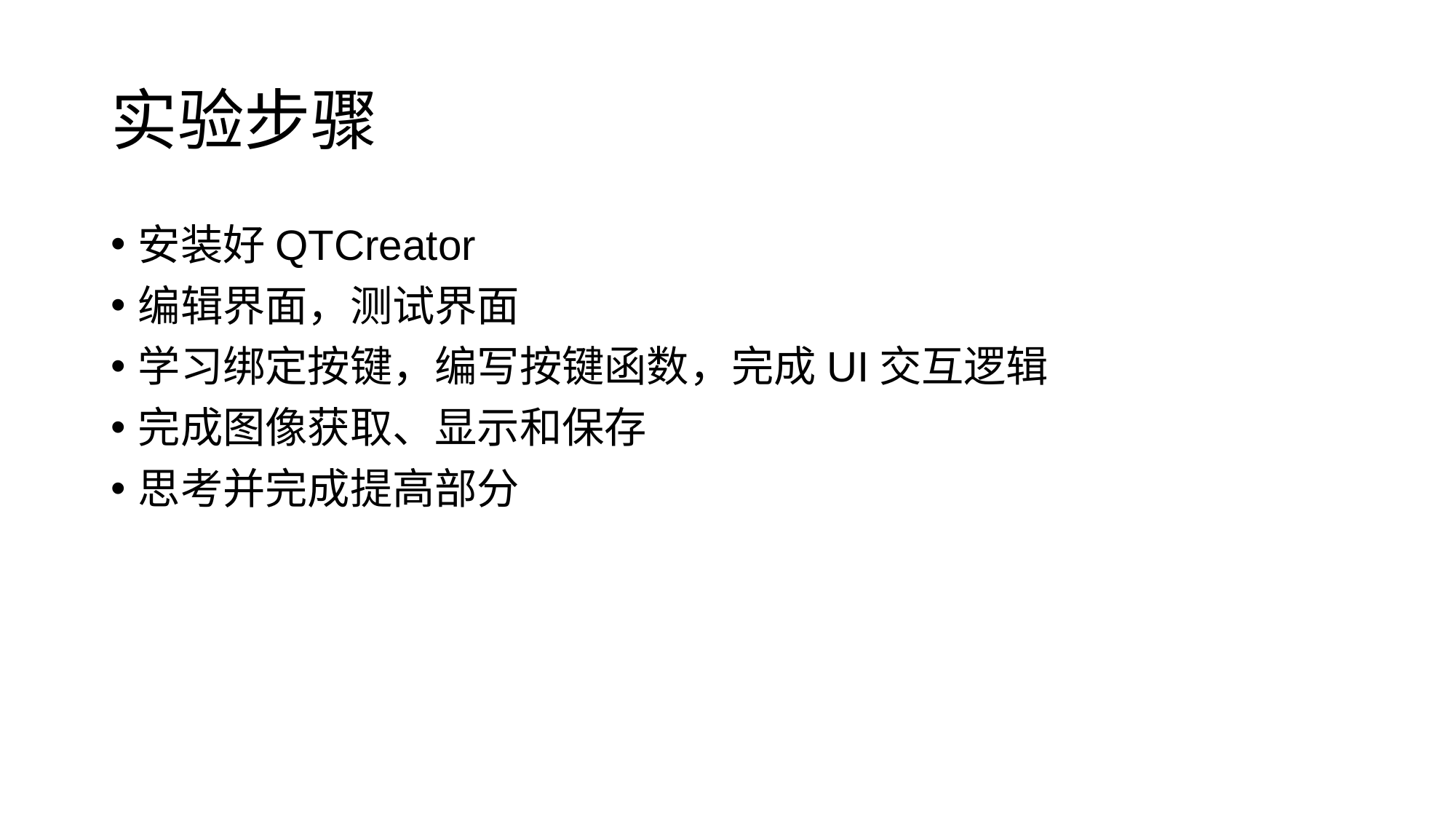

# 实验步骤
安装好QTCreator
编辑界面，测试界面
学习绑定按键，编写按键函数，完成UI交互逻辑
完成图像获取、显示和保存
思考并完成提高部分